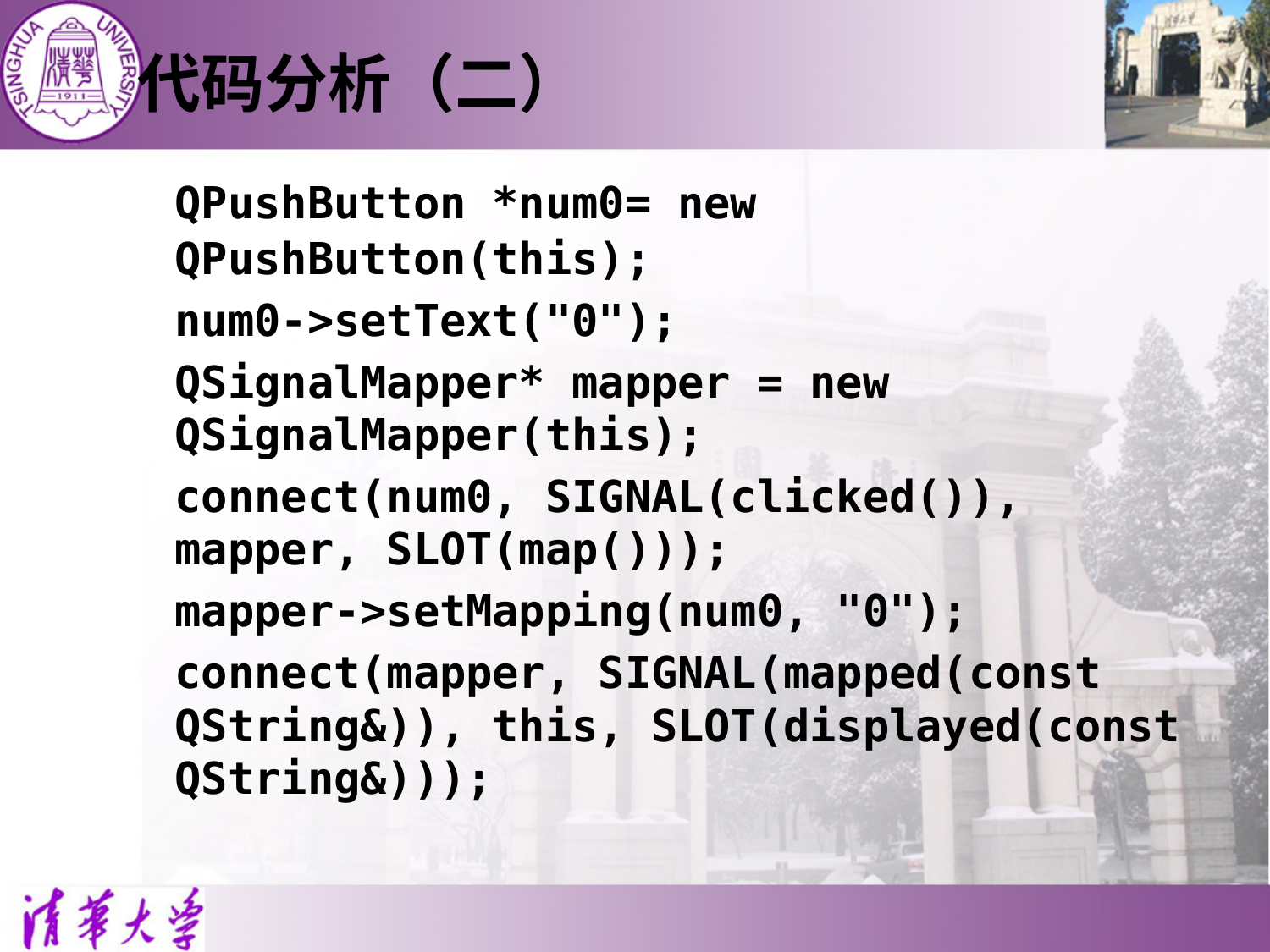

# 代码分析（二）
	QPushButton *num0= new	QPushButton(this);
	num0->setText("0");
	QSignalMapper* mapper = new QSignalMapper(this);
	connect(num0, SIGNAL(clicked()), mapper, SLOT(map()));
	mapper->setMapping(num0, "0");
	connect(mapper, SIGNAL(mapped(const QString&)), this, SLOT(displayed(const QString&)));